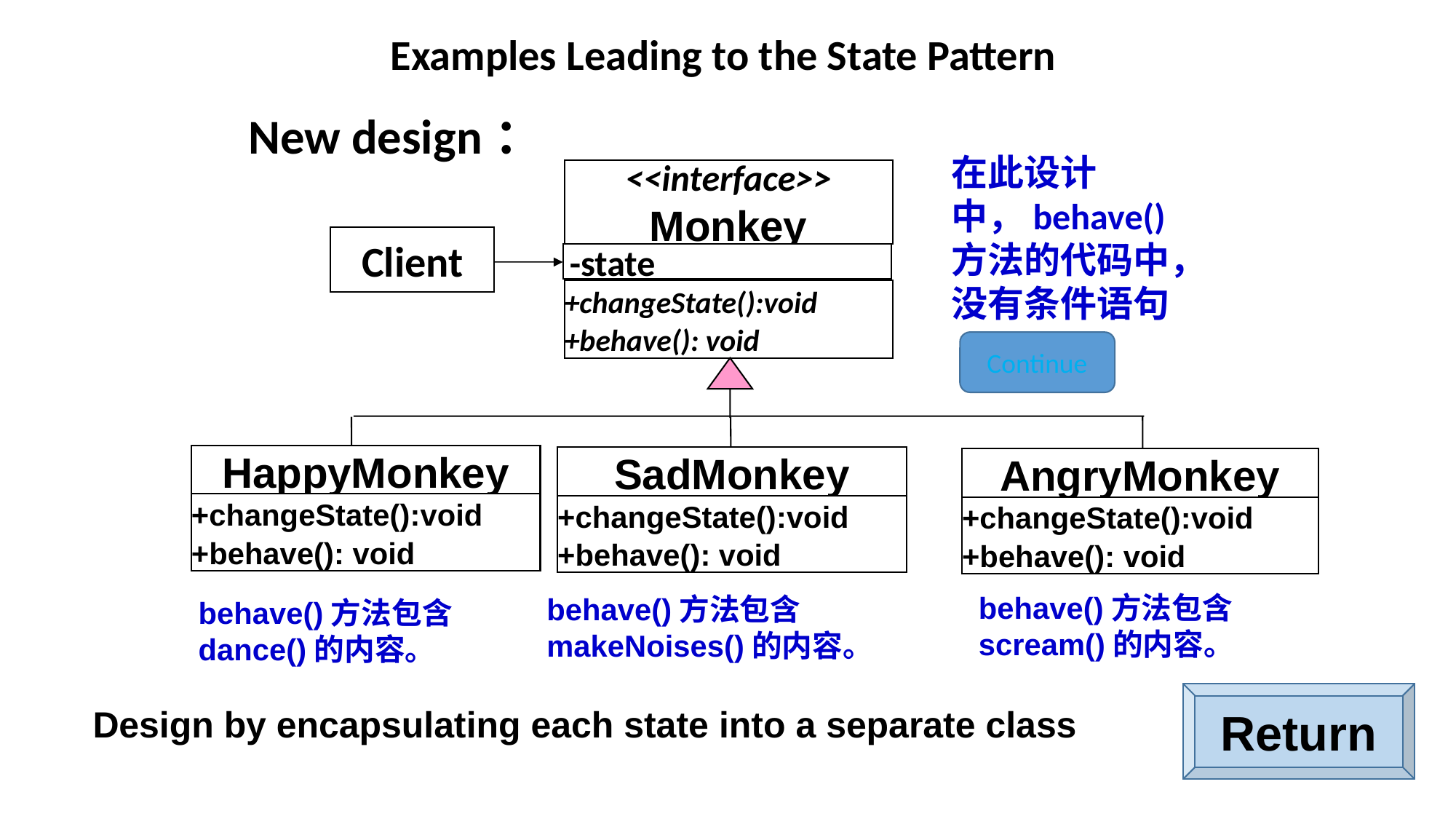

Examples Leading to the State Pattern
New design：
在此设计中，behave()
方法的代码中，没有条件语句
<<interface>>
Monkey
Client
-state

+changeState():void
+behave(): void
Continue

HappyMonkey
SadMonkey
AngryMonkey
+changeState():void
+behave(): void
+changeState():void
+behave(): void
+changeState():void
+behave(): void
behave()方法包含scream()的内容。
behave()方法包含makeNoises()的内容。
behave()方法包含dance()的内容。
Return
Design by encapsulating each state into a separate class